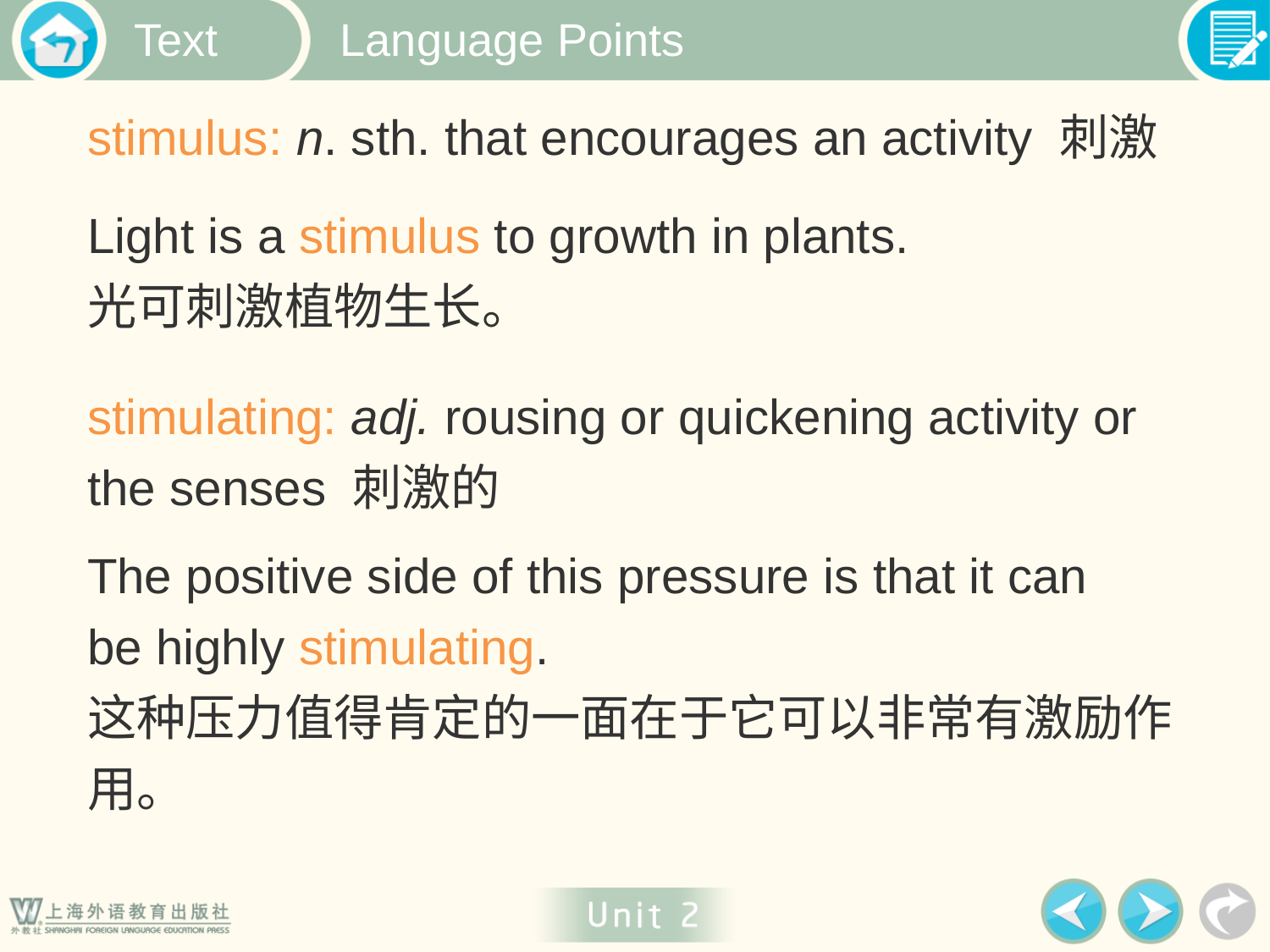

Language Points
stimulus: n. sth. that encourages an activity 刺激

Light is a stimulus to growth in plants.   
光可刺激植物生长。
stimulating: adj. rousing or quickening activity or the senses 刺激的
The positive side of this pressure is that it can be highly stimulating.
这种压力值得肯定的一面在于它可以非常有激励作用。